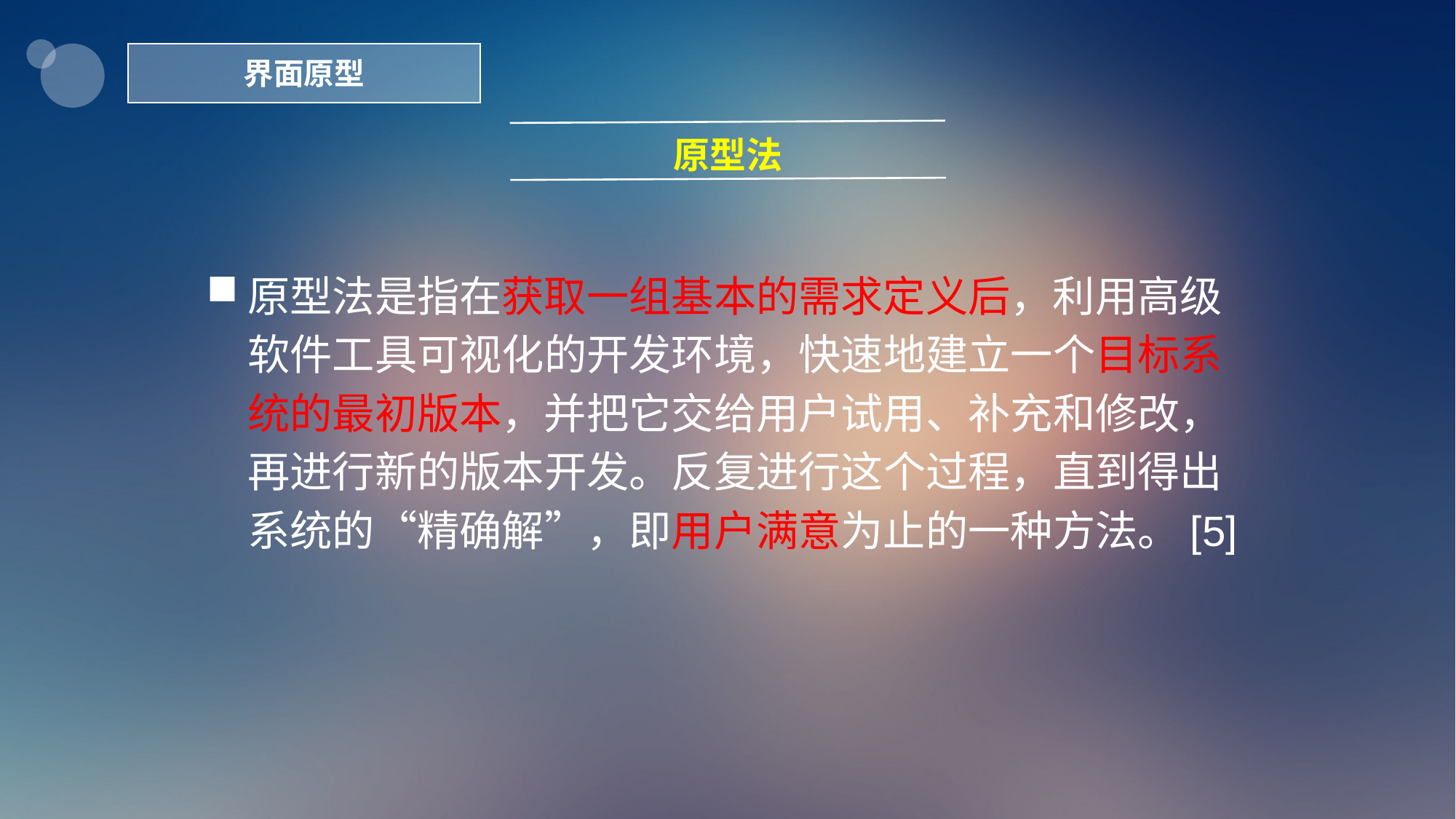

界面原型
原型法
原型法是指在获取一组基本的需求定义后，利用高级软件工具可视化的开发环境，快速地建立一个目标系统的最初版本，并把它交给用户试用、补充和修改，再进行新的版本开发。反复进行这个过程，直到得出系统的“精确解”，即用户满意为止的一种方法。[5]